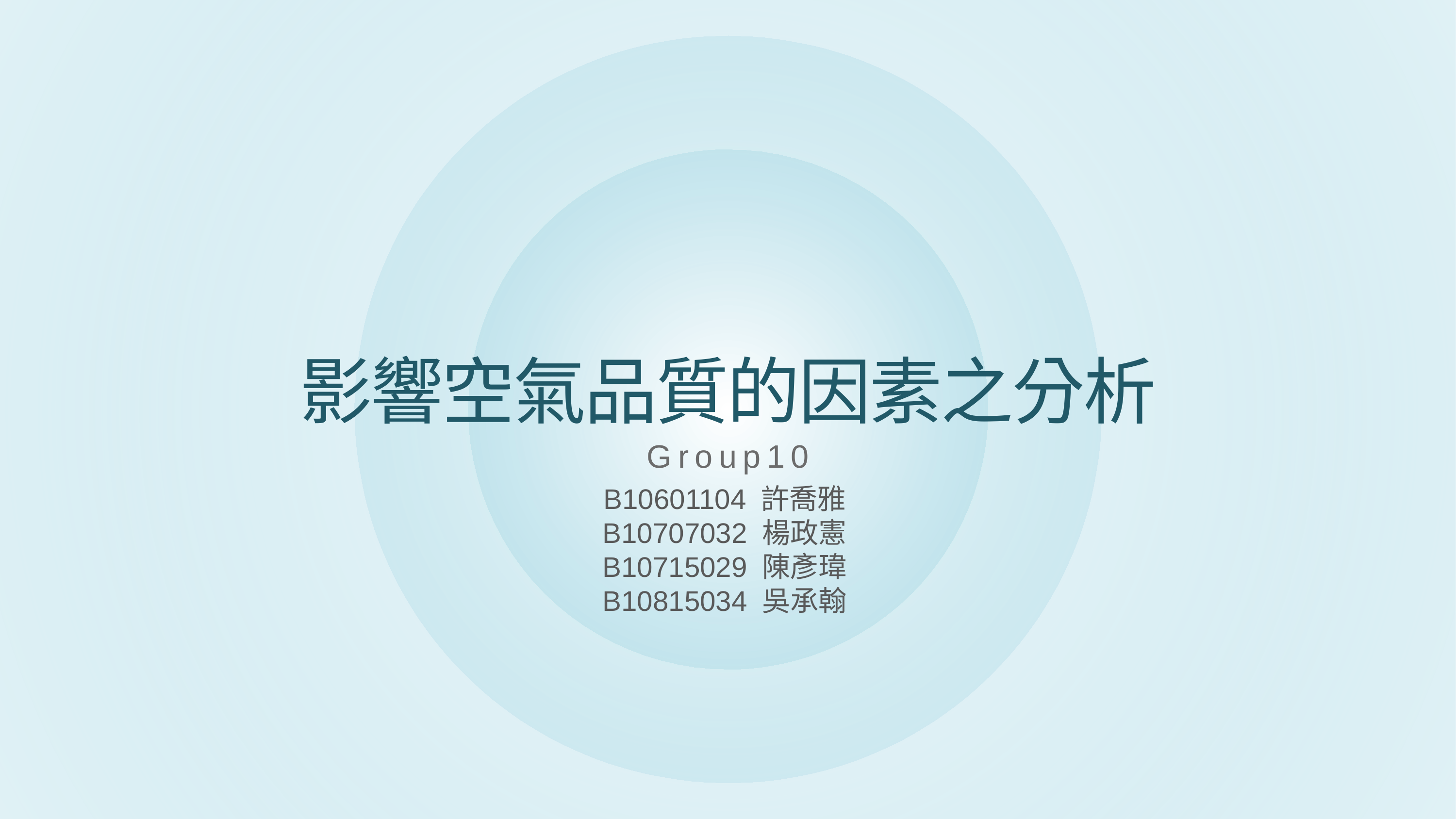

# 影響空氣品質的因素之分析
Group10
B10601104 許喬雅
B10707032 楊政憲
B10715029 陳彥瑋
B10815034 吳承翰